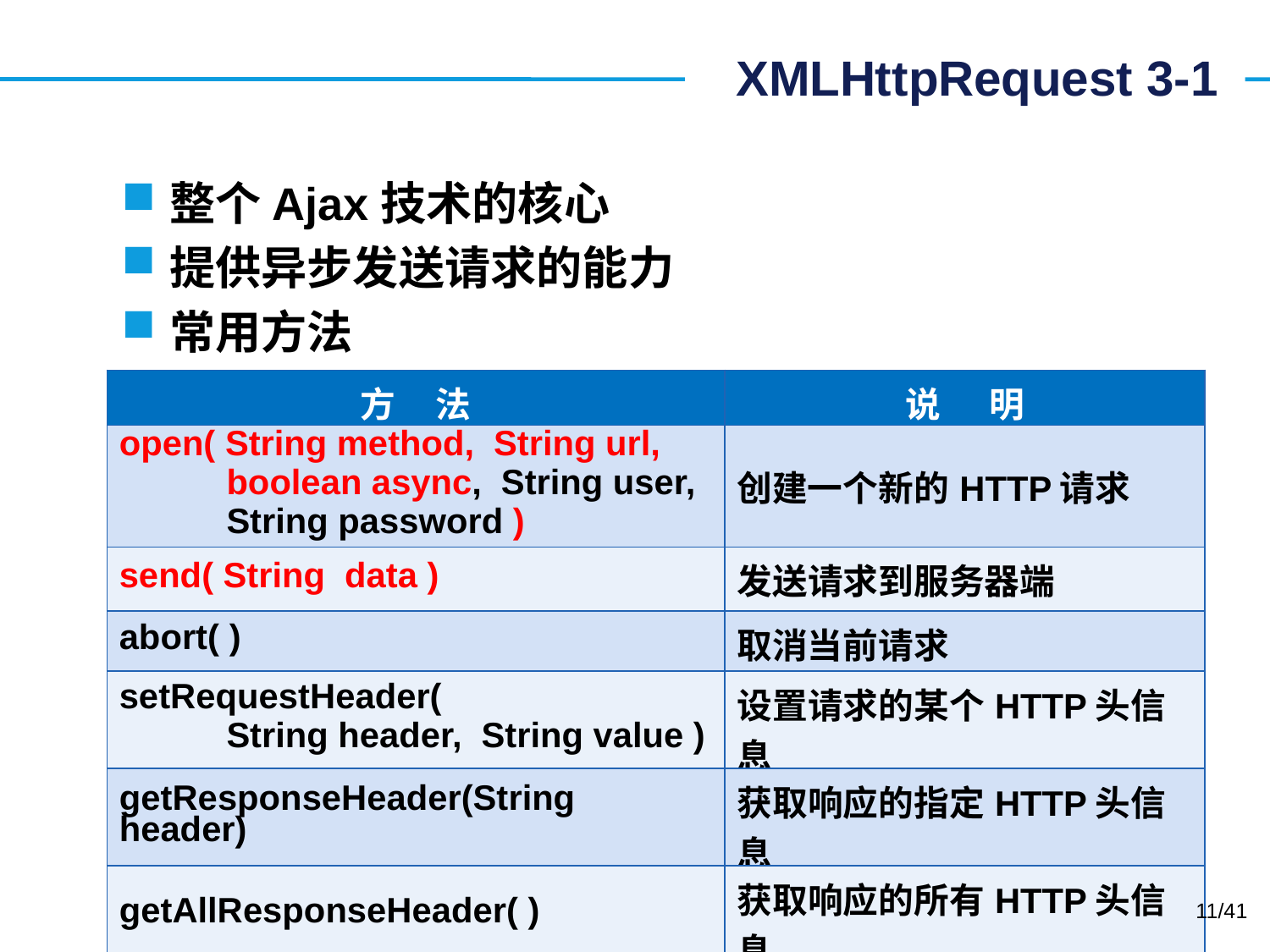

# XMLHttpRequest 3-1
整个Ajax技术的核心
提供异步发送请求的能力
常用方法

| 方 法 | 说 明 |
| --- | --- |
| open( String method, String url, boolean async, String user, String password ) | 创建一个新的HTTP请求 |
| send( String data ) | 发送请求到服务器端 |
| abort( ) | 取消当前请求 |
| setRequestHeader( String header, String value ) | 设置请求的某个HTTP头信息 |
| getResponseHeader(String header) | 获取响应的指定HTTP头信息 |
| getAllResponseHeader( ) | 获取响应的所有HTTP头信息 |
11/41